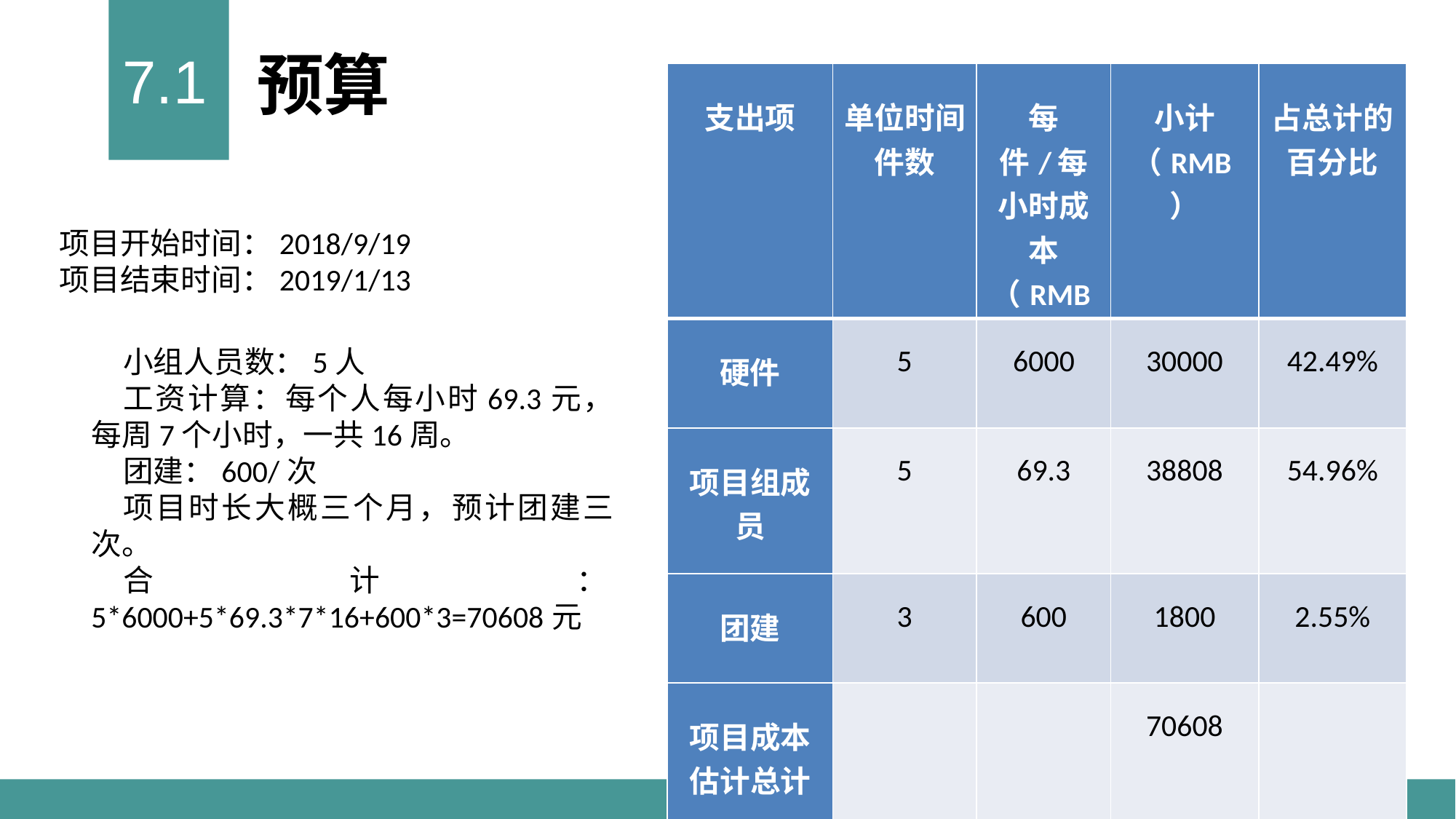

7.1
预算
| 支出项 | 单位时间件数 | 每件/每小时成本（RMB） | 小计（RMB） | 占总计的百分比 |
| --- | --- | --- | --- | --- |
| 硬件 | 5 | 6000 | 30000 | 42.49% |
| 项目组成员 | 5 | 69.3 | 38808 | 54.96% |
| 团建 | 3 | 600 | 1800 | 2.55% |
| 项目成本估计总计 |  |  | 70608 |  |
项目开始时间：2018/9/19
项目结束时间：2019/1/13

小组人员数：5人
工资计算：每个人每小时69.3元，每周7个小时，一共16周。
团建：600/次
项目时长大概三个月，预计团建三次。
合计：5*6000+5*69.3*7*16+600*3=70608元